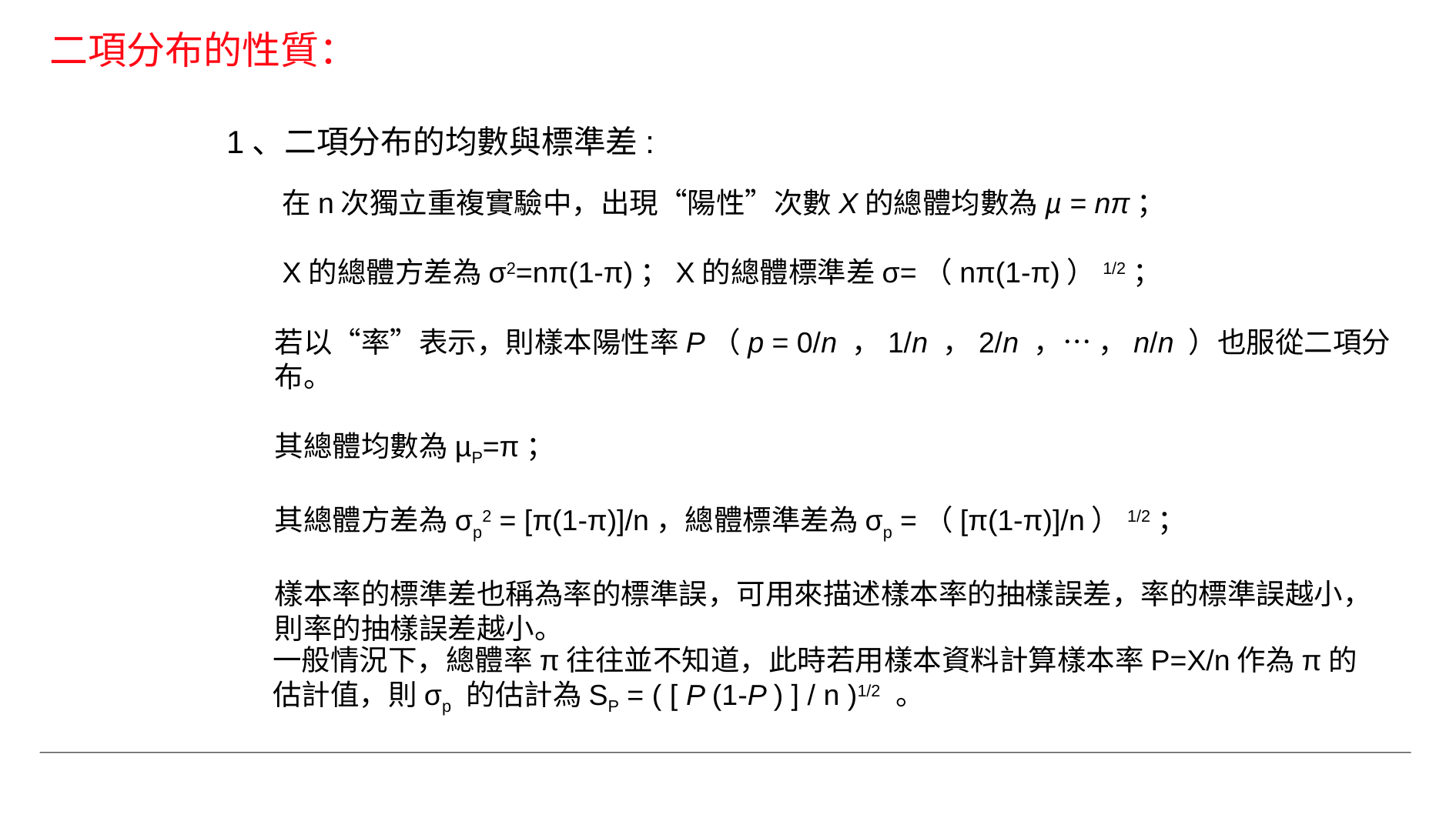

二項分布的性質：
1、二項分布的均數與標準差:
在n次獨立重複實驗中，出現“陽性”次數X的總體均數為µ = nπ；

X的總體方差為σ2=nπ(1-π)；X的總體標準差σ=（nπ(1-π)）1/2；
若以“率”表示，則樣本陽性率P（p = 0/n ，1/n ，2/n ，… ，n/n ）也服從二項分布。

其總體均數為µP=π；

其總體方差為σp2 = [π(1-π)]/n，總體標準差為σp =（[π(1-π)]/n）1/2；

樣本率的標準差也稱為率的標準誤，可用來描述樣本率的抽樣誤差，率的標準誤越小，則率的抽樣誤差越小。
一般情況下，總體率π往往並不知道，此時若用樣本資料計算樣本率P=X/n作為π的估計值，則σp 的估計為SP = ( [ P (1-P ) ] / n )1/2 。